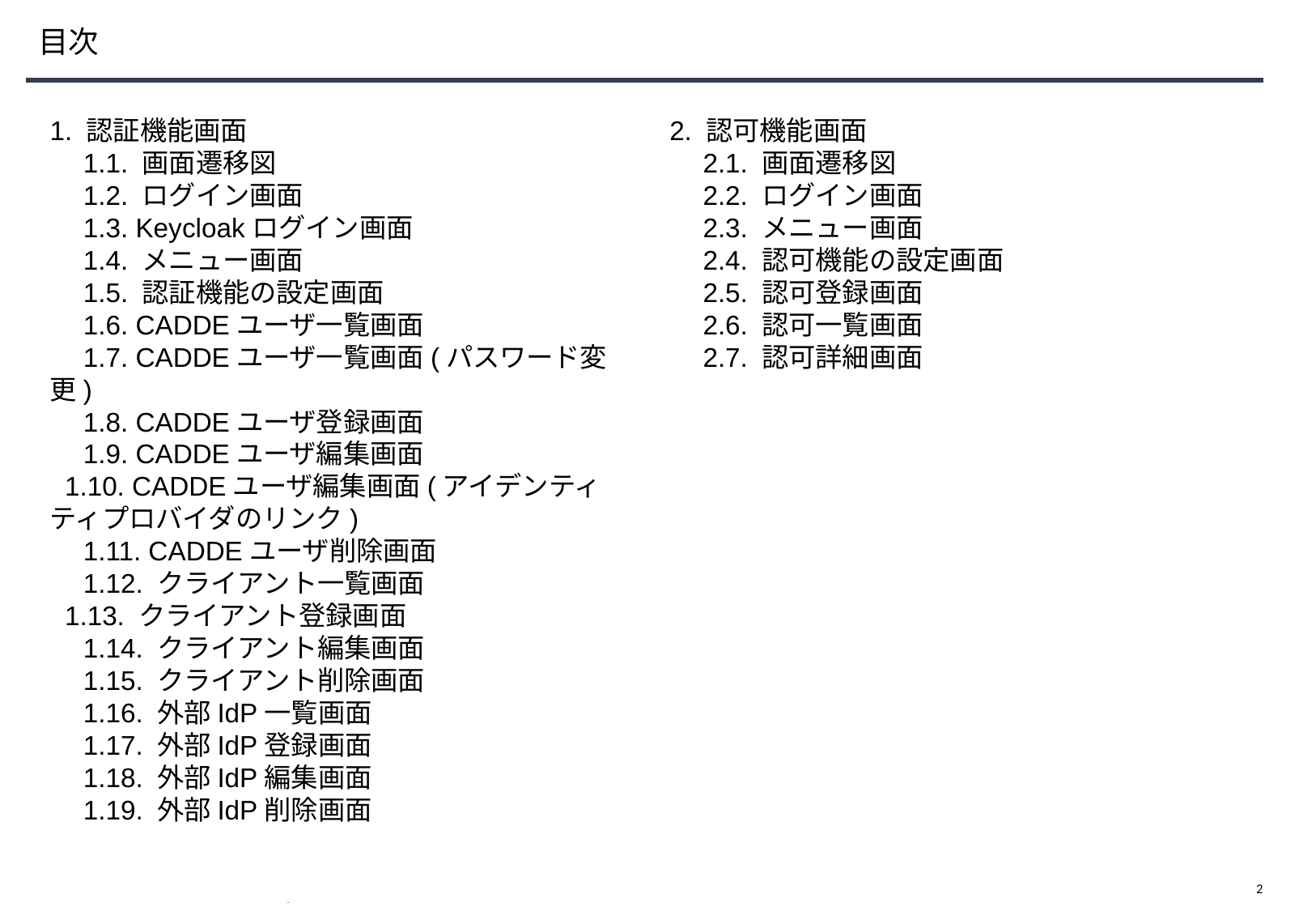

目次
1. 認証機能画面
　1.1. 画面遷移図
　1.2. ログイン画面
　1.3. Keycloakログイン画面
　1.4. メニュー画面
　1.5. 認証機能の設定画面
　1.6. CADDEユーザ一覧画面
　1.7. CADDEユーザ一覧画面(パスワード変更)
　1.8. CADDEユーザ登録画面
　1.9. CADDEユーザ編集画面
  1.10. CADDEユーザ編集画面(アイデンティティプロバイダのリンク)
　1.11. CADDEユーザ削除画面
　1.12. クライアント一覧画面
  1.13. クライアント登録画面
　1.14. クライアント編集画面
　1.15. クライアント削除画面
　1.16. 外部IdP一覧画面
　1.17. 外部IdP登録画面
　1.18. 外部IdP編集画面
　1.19. 外部IdP削除画面

2. 認可機能画面
　2.1. 画面遷移図
　2.2. ログイン画面
　2.3. メニュー画面
　2.4. 認可機能の設定画面
　2.5. 認可登録画面
　2.6. 認可一覧画面
　2.7. 認可詳細画面